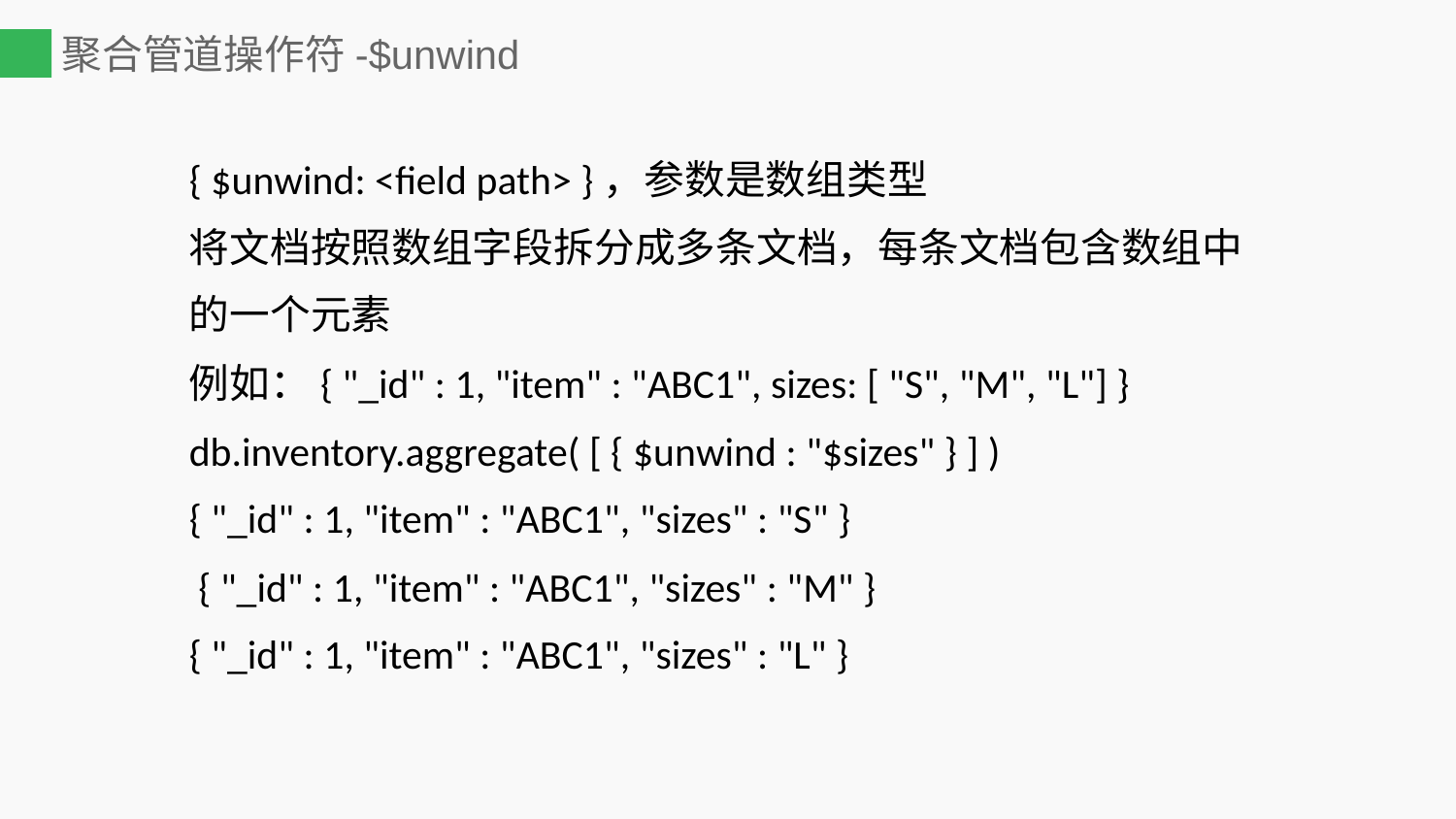

# 聚合管道操作符-$unwind
{ $unwind: <field path> }，参数是数组类型
将文档按照数组字段拆分成多条文档，每条文档包含数组中的一个元素
例如：{ "_id" : 1, "item" : "ABC1", sizes: [ "S", "M", "L"] }
db.inventory.aggregate( [ { $unwind : "$sizes" } ] )
{ "_id" : 1, "item" : "ABC1", "sizes" : "S" }
 { "_id" : 1, "item" : "ABC1", "sizes" : "M" }
{ "_id" : 1, "item" : "ABC1", "sizes" : "L" }